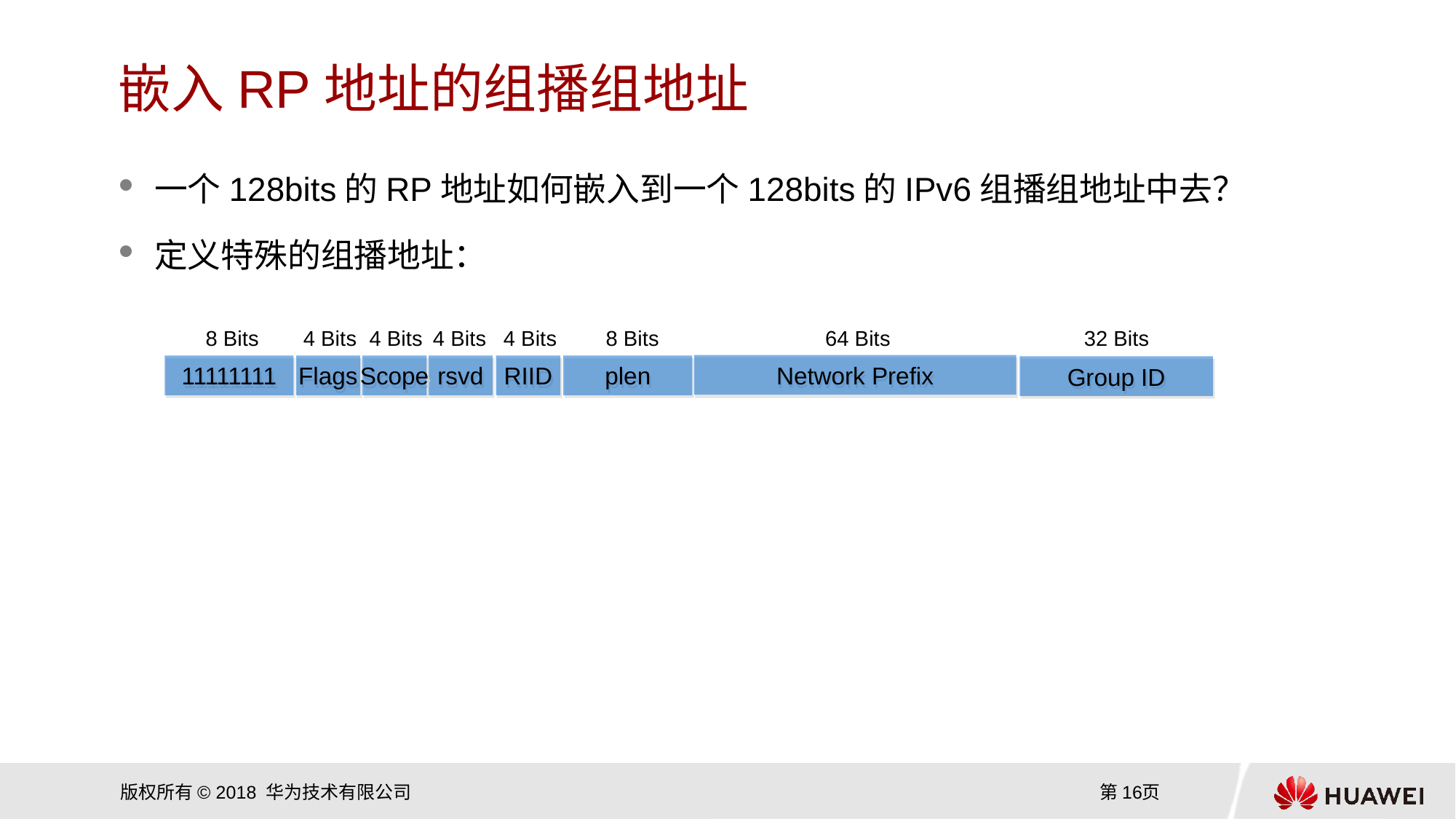

# 嵌入RP地址的组播组地址
一个128bits的RP地址如何嵌入到一个128bits的IPv6组播组地址中去？
定义特殊的组播地址：

8 Bits
4 Bits
4 Bits
4 Bits
4 Bits
8 Bits
64 Bits
32 Bits
Network Prefix
11111111
Flags
Scope
rsvd
RIID
plen
Group ID